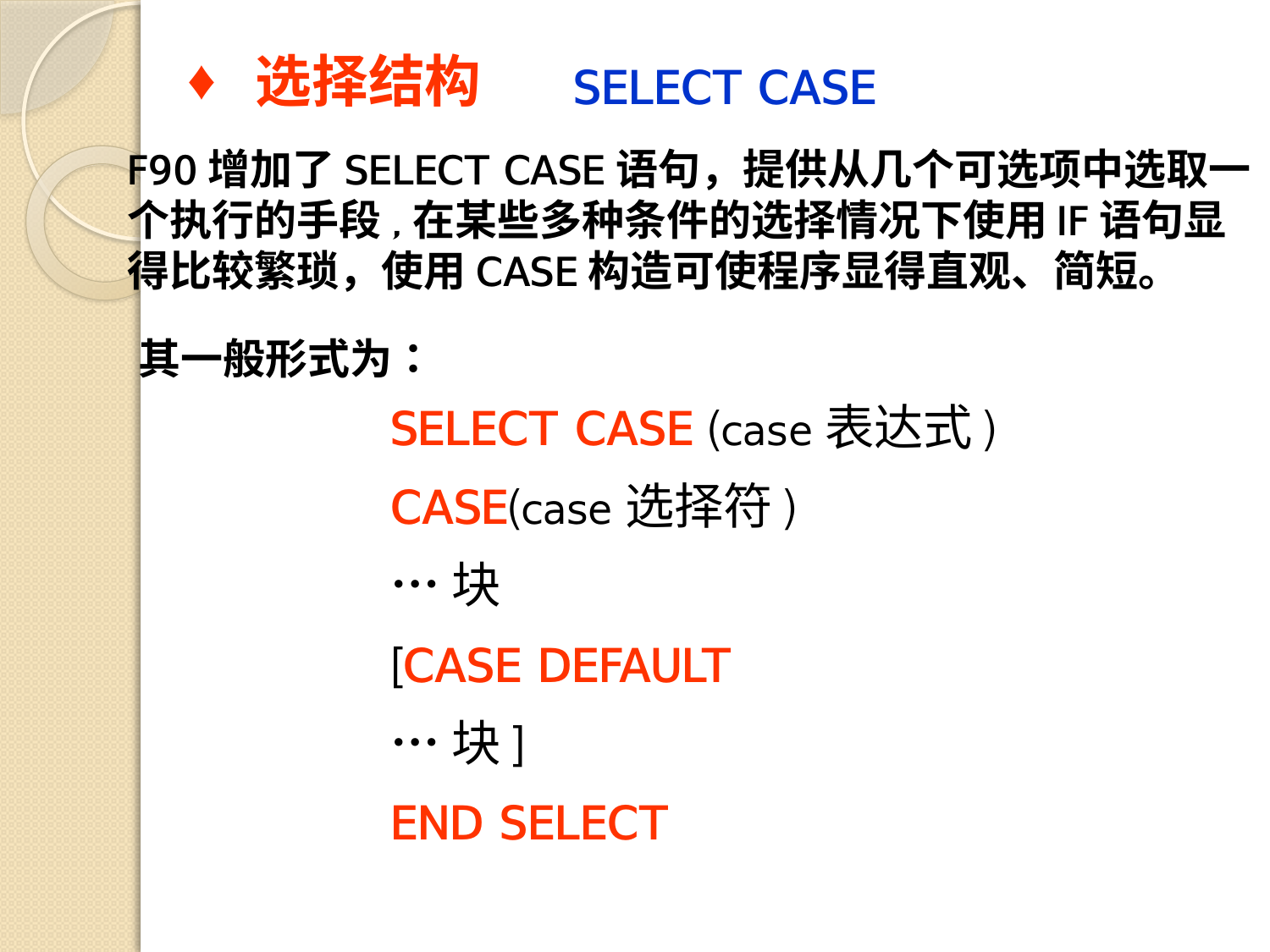

选择结构
 SELECT CASE
F90增加了SELECT CASE语句，提供从几个可选项中选取一个执行的手段,在某些多种条件的选择情况下使用IF语句显得比较繁琐，使用CASE构造可使程序显得直观、简短。
其一般形式为：
SELECT CASE (case表达式)
CASE(case选择符)
…块
[CASE DEFAULT
…块]
END SELECT